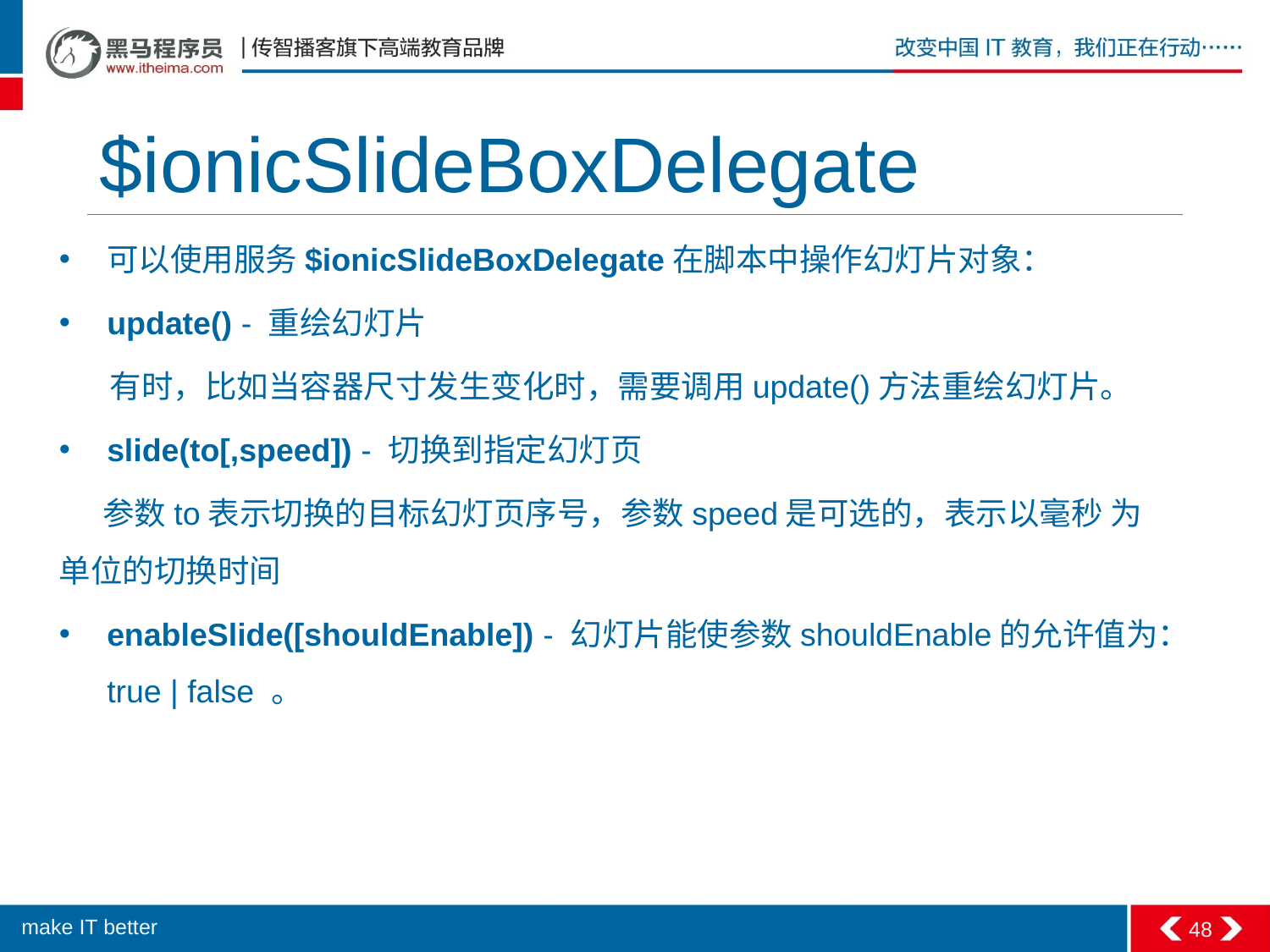

# $ionicSlideBoxDelegate
可以使用服务$ionicSlideBoxDelegate在脚本中操作幻灯片对象：
update() - 重绘幻灯片
      有时，比如当容器尺寸发生变化时，需要调用update()方法重绘幻灯片。
slide(to[,speed]) - 切换到指定幻灯页
     参数to表示切换的目标幻灯页序号，参数speed是可选的，表示以毫秒 为单位的切换时间
enableSlide([shouldEnable]) - 幻灯片能使参数shouldEnable的允许值为：true | false 。

48

make IT better